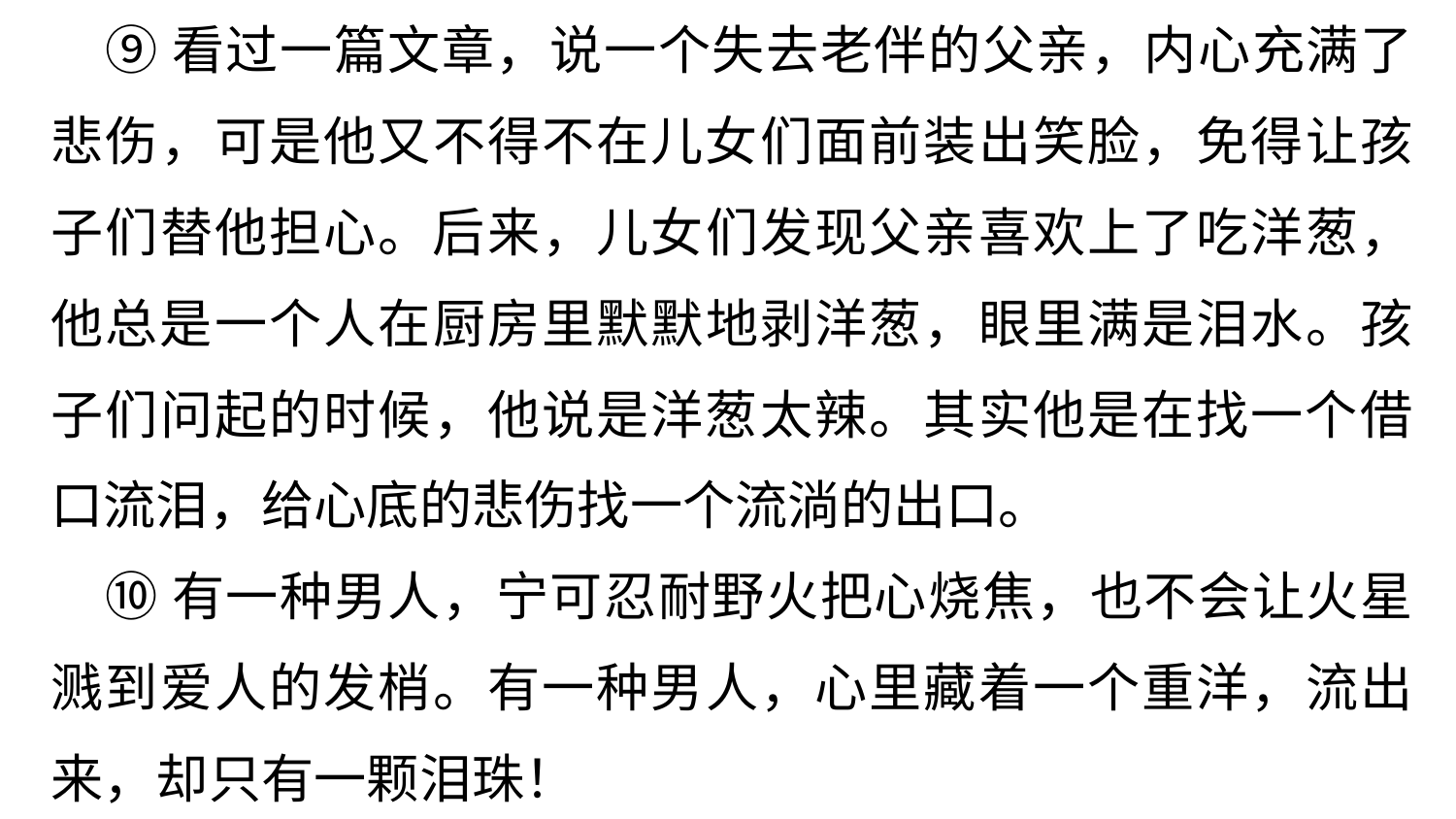

⑨看过一篇文章，说一个失去老伴的父亲，内心充满了悲伤，可是他又不得不在儿女们面前装出笑脸，免得让孩子们替他担心。后来，儿女们发现父亲喜欢上了吃洋葱，他总是一个人在厨房里默默地剥洋葱，眼里满是泪水。孩子们问起的时候，他说是洋葱太辣。其实他是在找一个借口流泪，给心底的悲伤找一个流淌的出口。
    ⑩有一种男人，宁可忍耐野火把心烧焦，也不会让火星溅到爱人的发梢。有一种男人，心里藏着一个重洋，流出来，却只有一颗泪珠！